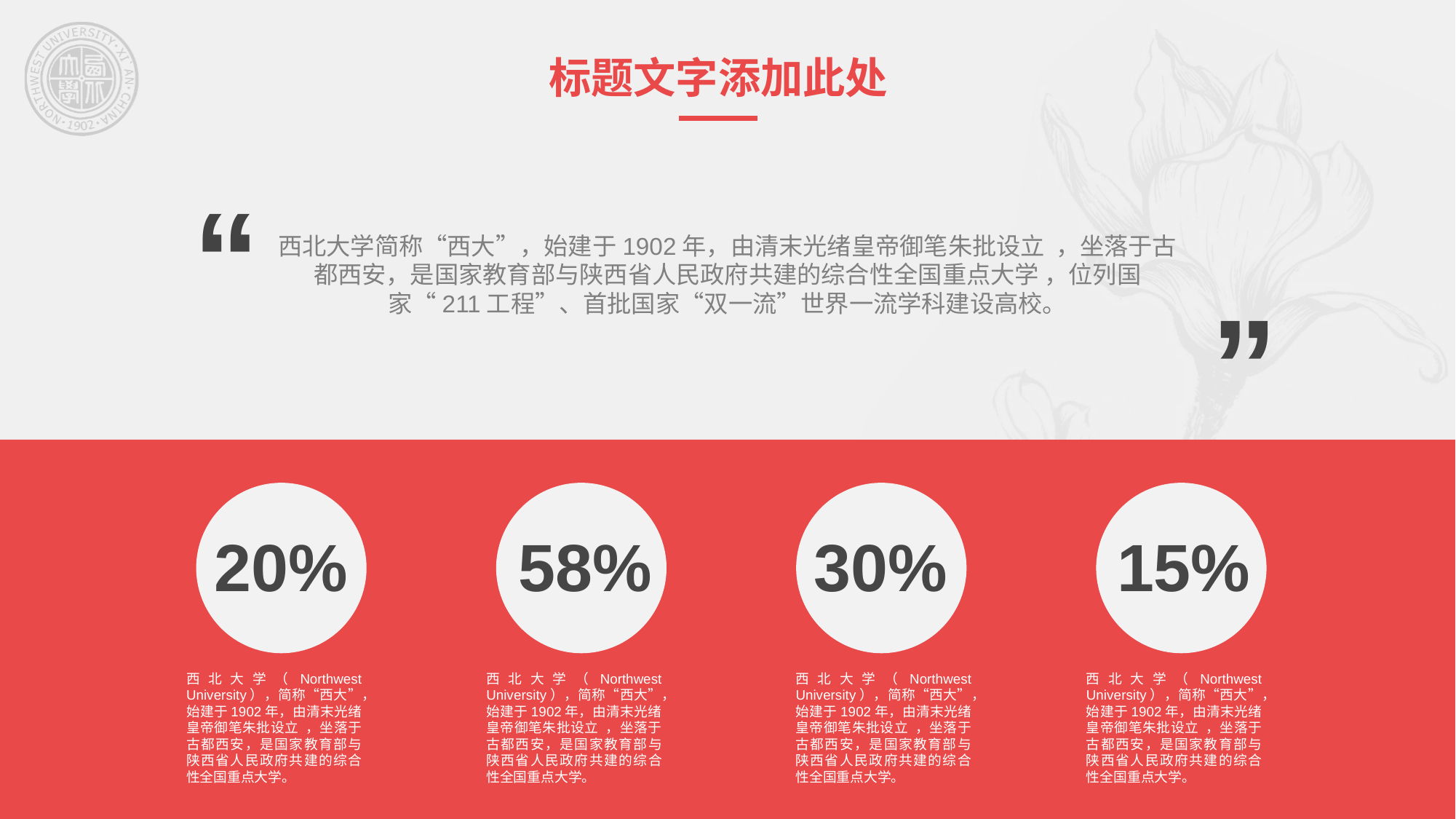

标题文字添加此处
“
西北大学简称“西大”，始建于1902年，由清末光绪皇帝御笔朱批设立  ，坐落于古都西安，是国家教育部与陕西省人民政府共建的综合性全国重点大学 ，位列国家“211工程”、首批国家“双一流”世界一流学科建设高校。
”

20%
58%
30%
15%
西北大学（Northwest University），简称“西大”，始建于1902年，由清末光绪皇帝御笔朱批设立  ，坐落于古都西安，是国家教育部与陕西省人民政府共建的综合性全国重点大学。
西北大学（Northwest University），简称“西大”，始建于1902年，由清末光绪皇帝御笔朱批设立  ，坐落于古都西安，是国家教育部与陕西省人民政府共建的综合性全国重点大学。
西北大学（Northwest University），简称“西大”，始建于1902年，由清末光绪皇帝御笔朱批设立  ，坐落于古都西安，是国家教育部与陕西省人民政府共建的综合性全国重点大学。
西北大学（Northwest University），简称“西大”，始建于1902年，由清末光绪皇帝御笔朱批设立  ，坐落于古都西安，是国家教育部与陕西省人民政府共建的综合性全国重点大学。